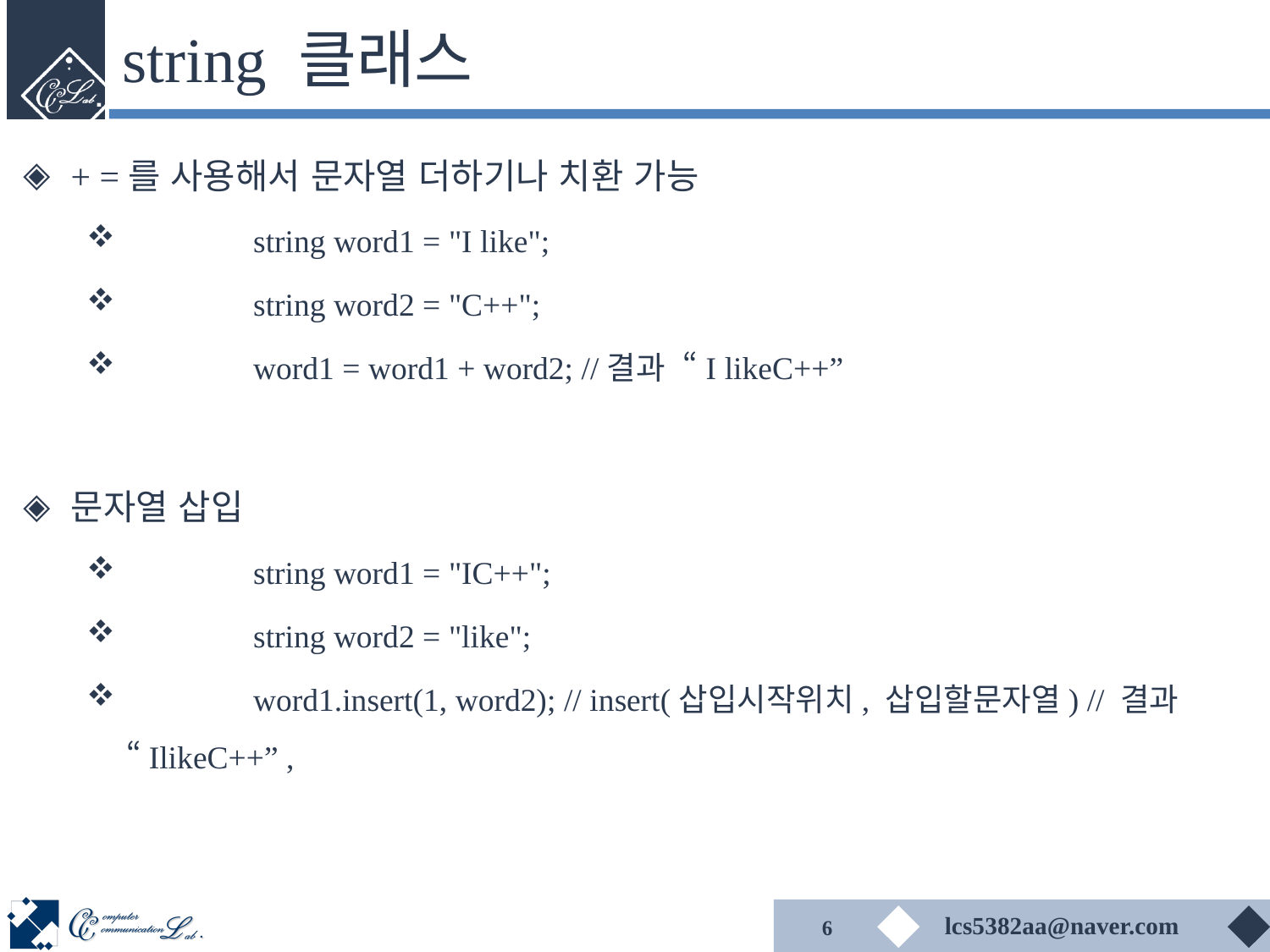

# string 클래스
+ =를 사용해서 문자열 더하기나 치환 가능
	string word1 = "I like";
	string word2 = "C++";
	word1 = word1 + word2; //결과  “I likeC++”

문자열 삽입
	string word1 = "IC++";
	string word2 = "like";
	word1.insert(1, word2); // insert(삽입시작위치, 삽입할문자열) // 결과 “IlikeC++” ,